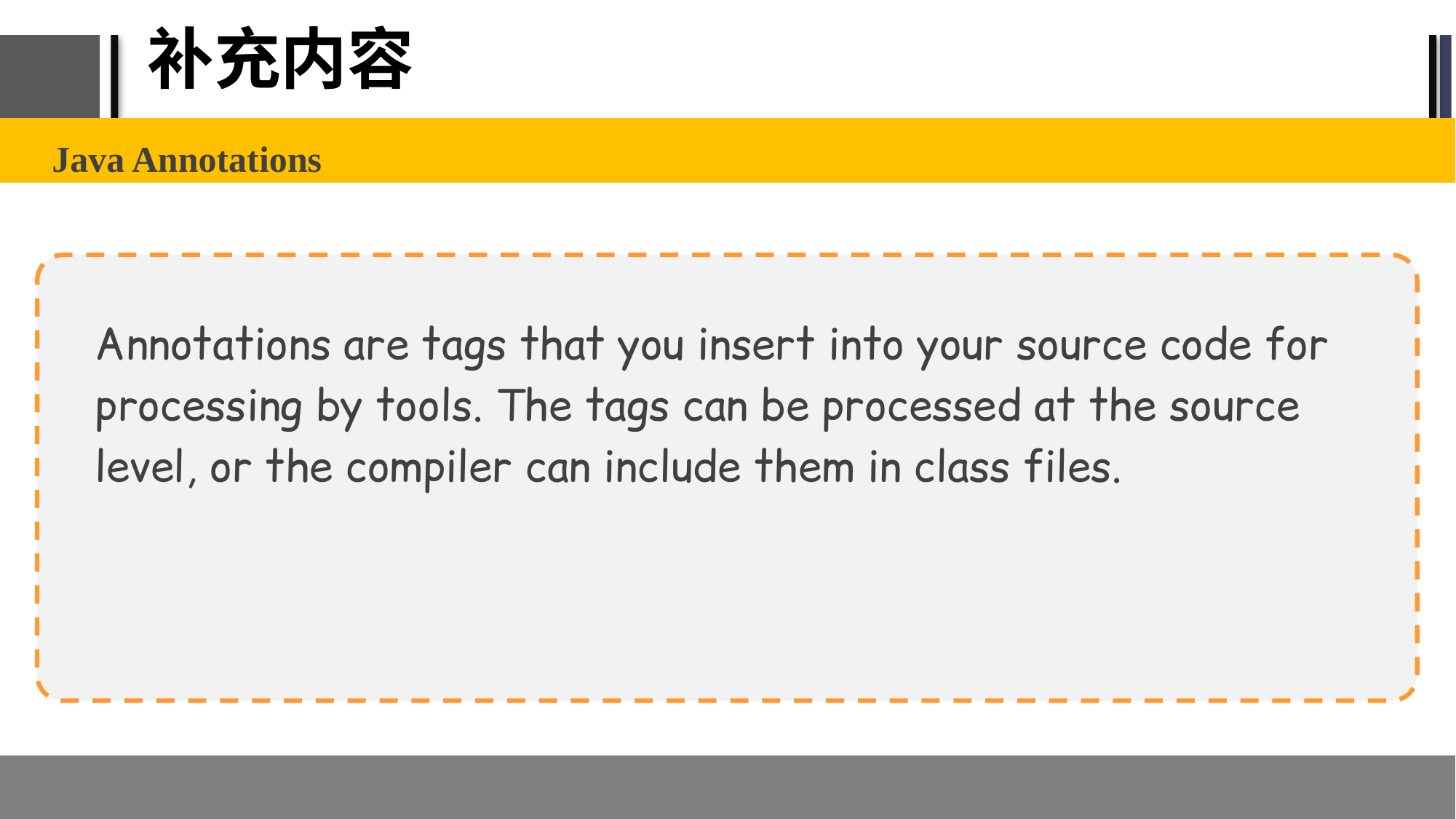

# 补充内容

Java Annotations

Annotations are tags that you insert into your source code for processing by tools. The tags can be processed at the source level, or the compiler can include them in class files.